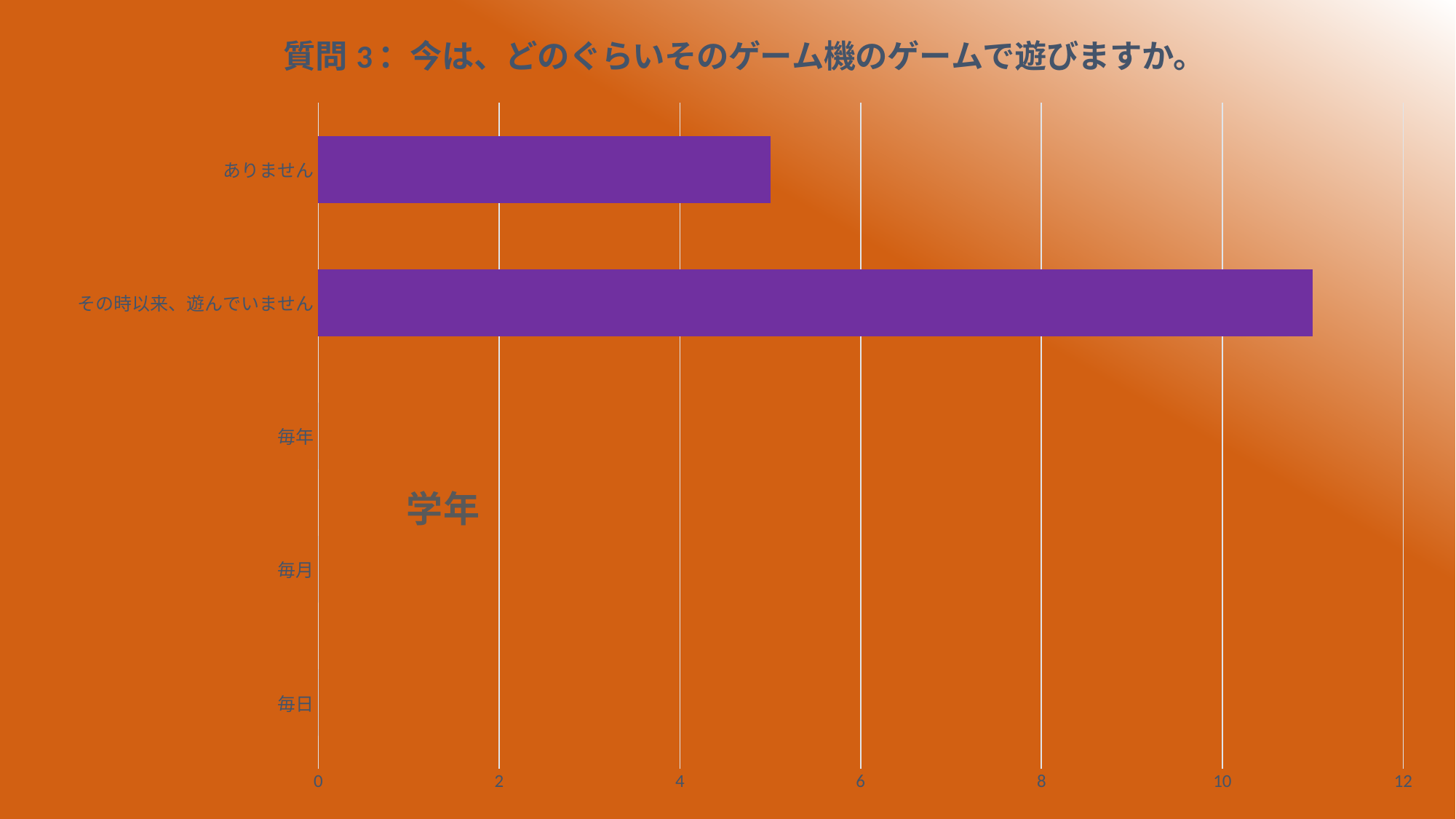

### Chart:

| Category | 質問3：今は、どのぐらいそのゲーム機のゲームで遊びますか。 |
|---|---|
| 毎日 | 0.0 |
| 毎月 | 0.0 |
| 毎年 | 0.0 |
| その時以来、遊んでいません | 11.0 |
| ありません | 5.0 |

[unsupported chart]

### Chart: 学年

| Category |
|---|